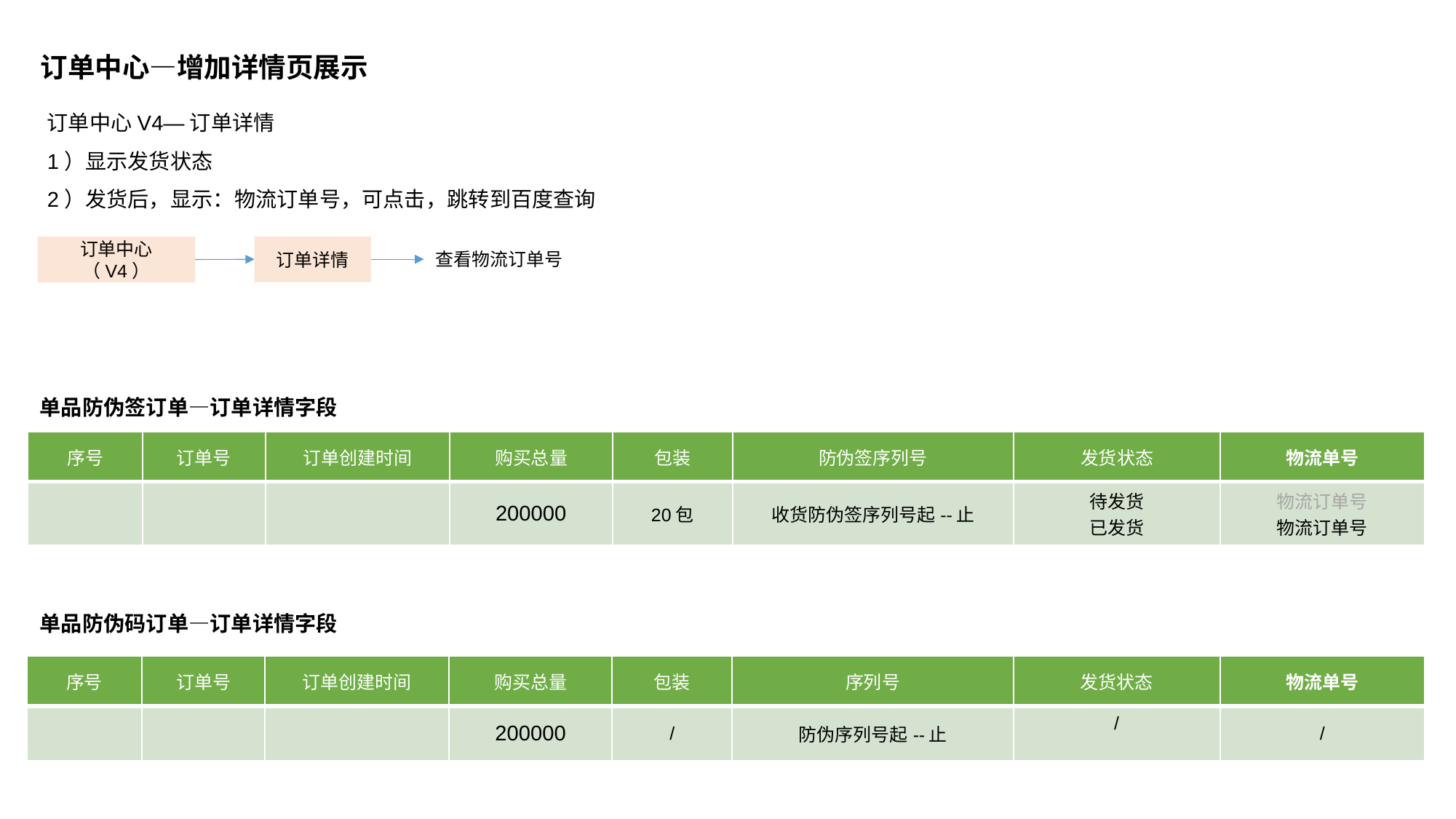

订单中心—增加详情页展示
订单中心V4—订单详情
1）显示发货状态
2）发货后，显示：物流订单号，可点击，跳转到百度查询
订单详情
订单中心（V4）
查看物流订单号
单品防伪签订单—订单详情字段
| 序号 | 订单号 | 订单创建时间 | 购买总量 | 包装 | 防伪签序列号 | 发货状态 | 物流单号 |
| --- | --- | --- | --- | --- | --- | --- | --- |
|  |  |  | 200000 | 20包 | 收货防伪签序列号起--止 | 待发货 已发货 | 物流订单号 物流订单号 |
单品防伪码订单—订单详情字段
| 序号 | 订单号 | 订单创建时间 | 购买总量 | 包装 | 序列号 | 发货状态 | 物流单号 |
| --- | --- | --- | --- | --- | --- | --- | --- |
|  |  |  | 200000 | / | 防伪序列号起--止 | / | / |